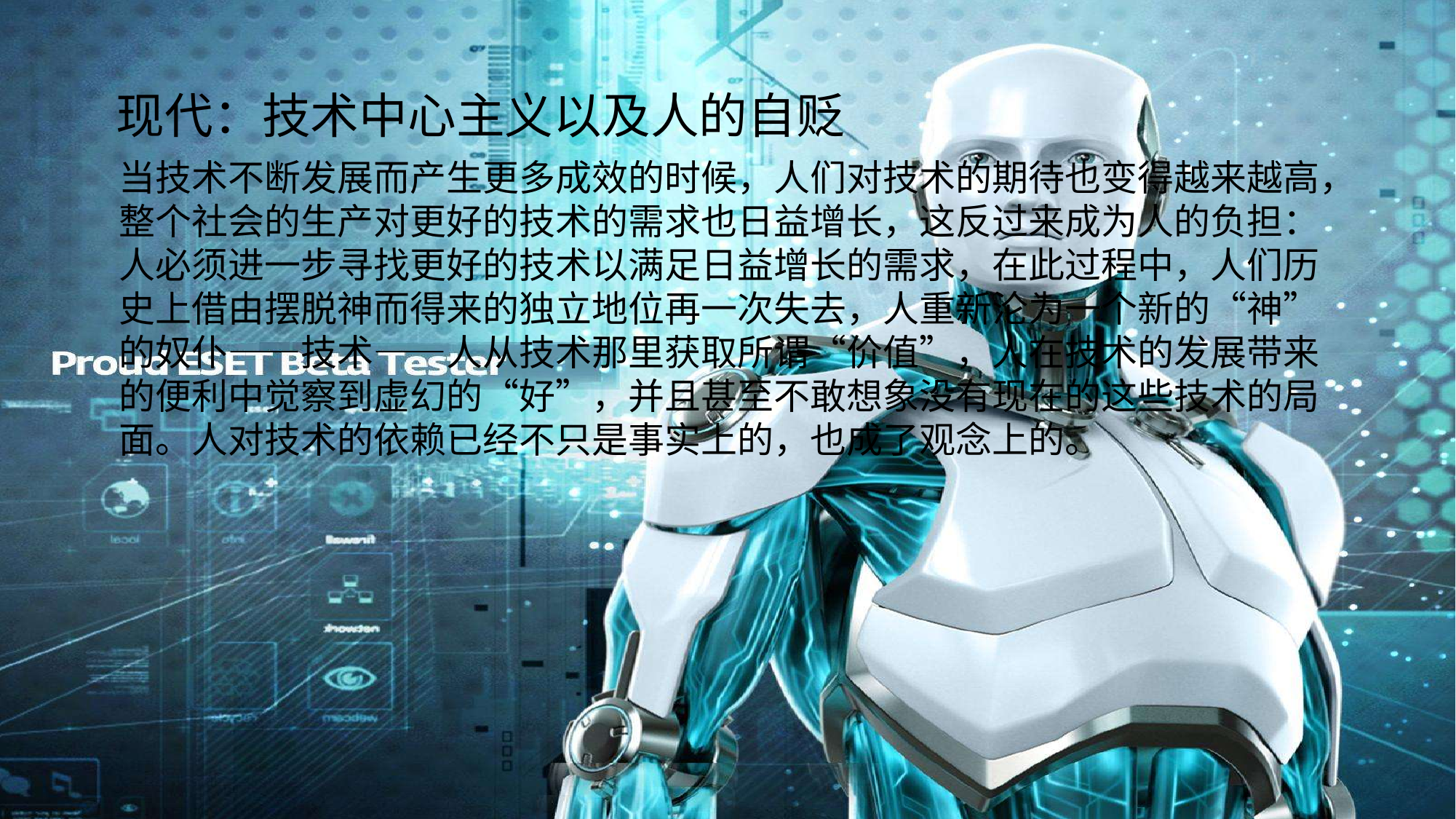

现代：技术中心主义以及人的自贬
当技术不断发展而产生更多成效的时候，人们对技术的期待也变得越来越高，整个社会的生产对更好的技术的需求也日益增长，这反过来成为人的负担：人必须进一步寻找更好的技术以满足日益增长的需求，在此过程中，人们历史上借由摆脱神而得来的独立地位再一次失去，人重新沦为一个新的“神”的奴仆——技术——人从技术那里获取所谓“价值”，人在技术的发展带来的便利中觉察到虚幻的“好”，并且甚至不敢想象没有现在的这些技术的局面。人对技术的依赖已经不只是事实上的，也成了观念上的。